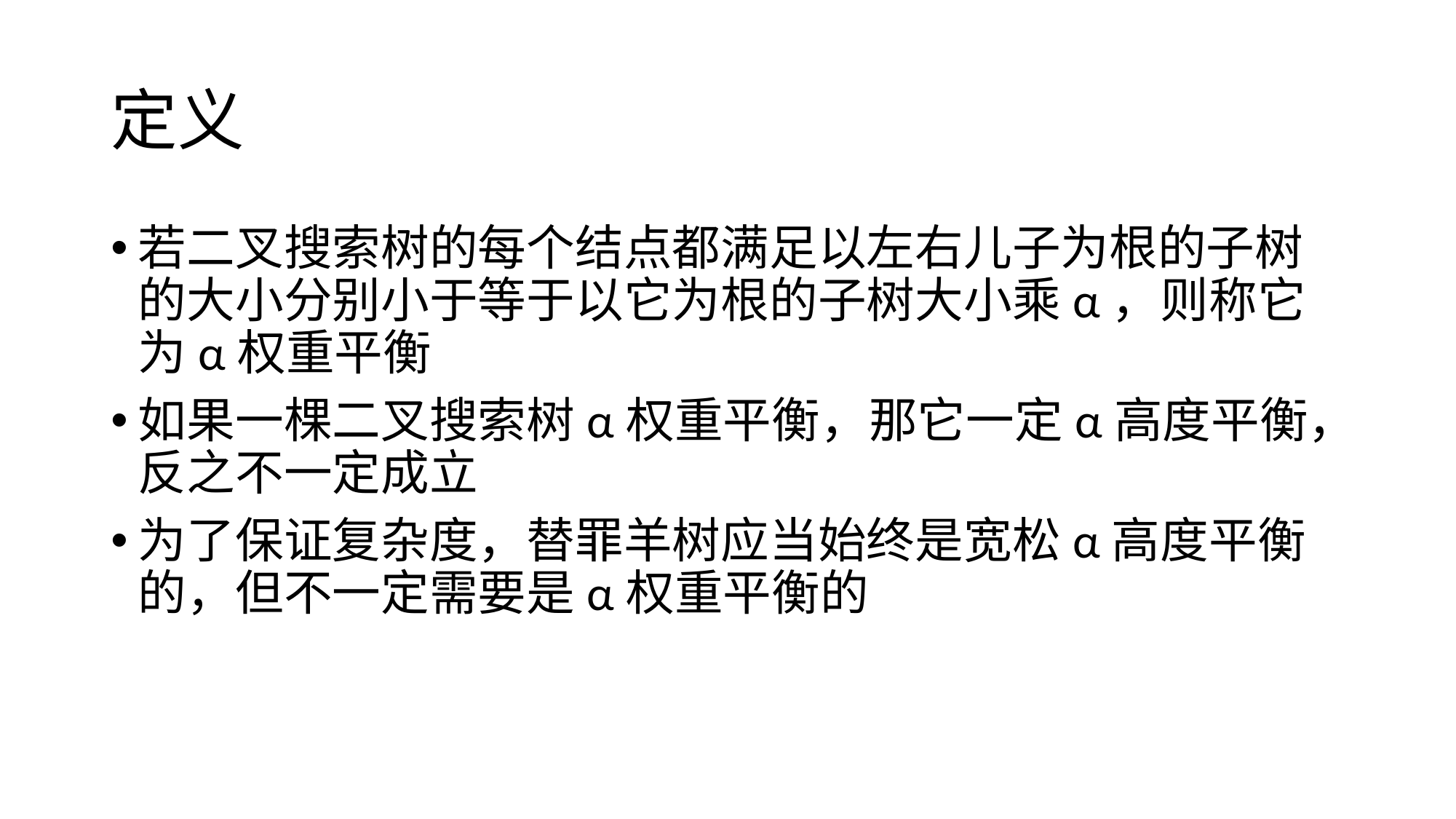

# 定义
若二叉搜索树的每个结点都满足以左右儿子为根的子树的大小分别小于等于以它为根的子树大小乘α，则称它为α权重平衡
如果一棵二叉搜索树α权重平衡，那它一定α高度平衡，反之不一定成立
为了保证复杂度，替罪羊树应当始终是宽松α高度平衡的，但不一定需要是α权重平衡的